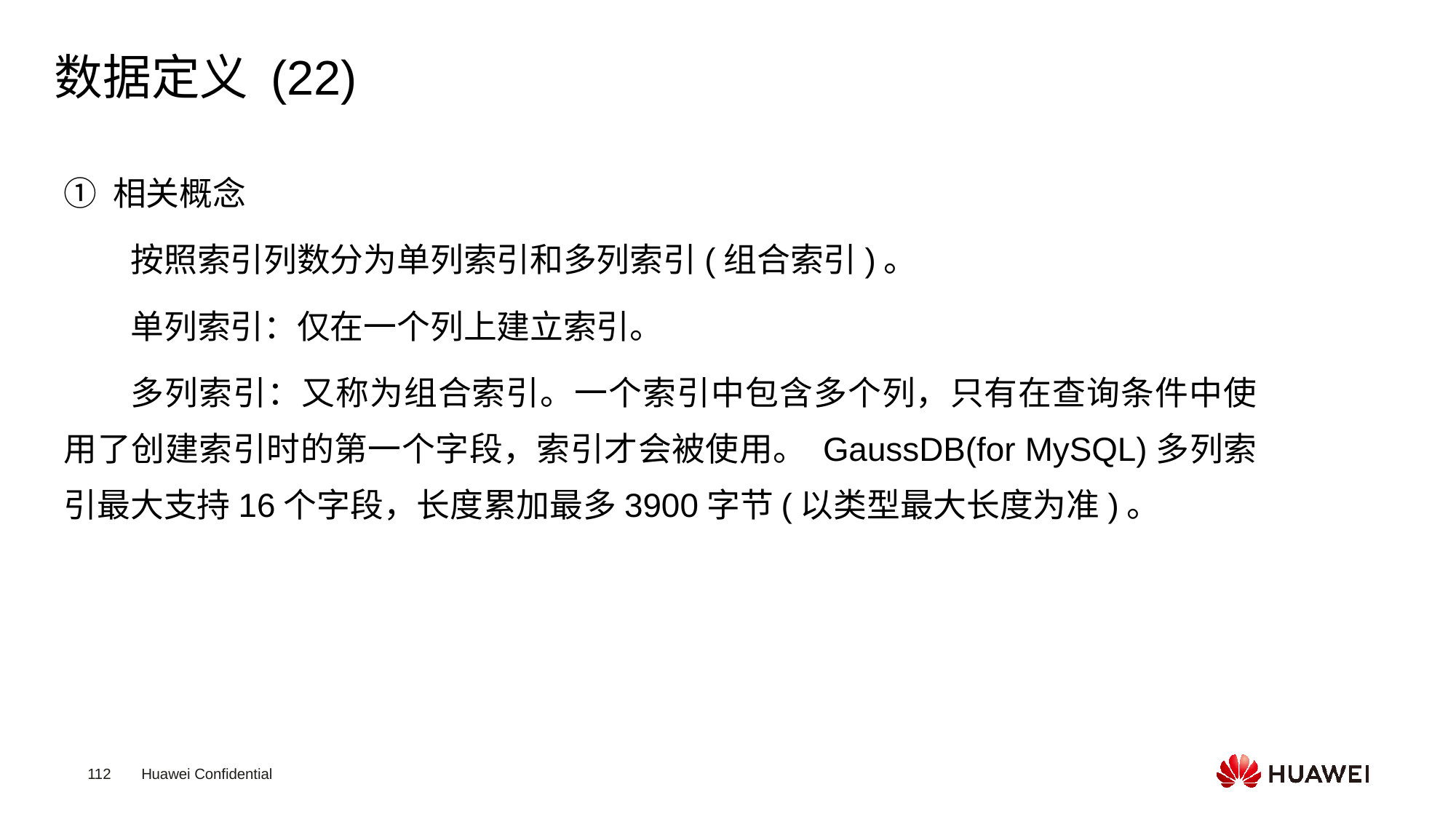

# 数据定义 (22)
① 相关概念
按照索引列数分为单列索引和多列索引(组合索引)。
单列索引：仅在一个列上建立索引。
多列索引：又称为组合索引。一个索引中包含多个列，只有在查询条件中使用了创建索引时的第一个字段，索引才会被使用。 GaussDB(for MySQL)多列索引最大支持16个字段，长度累加最多3900字节(以类型最大长度为准)。